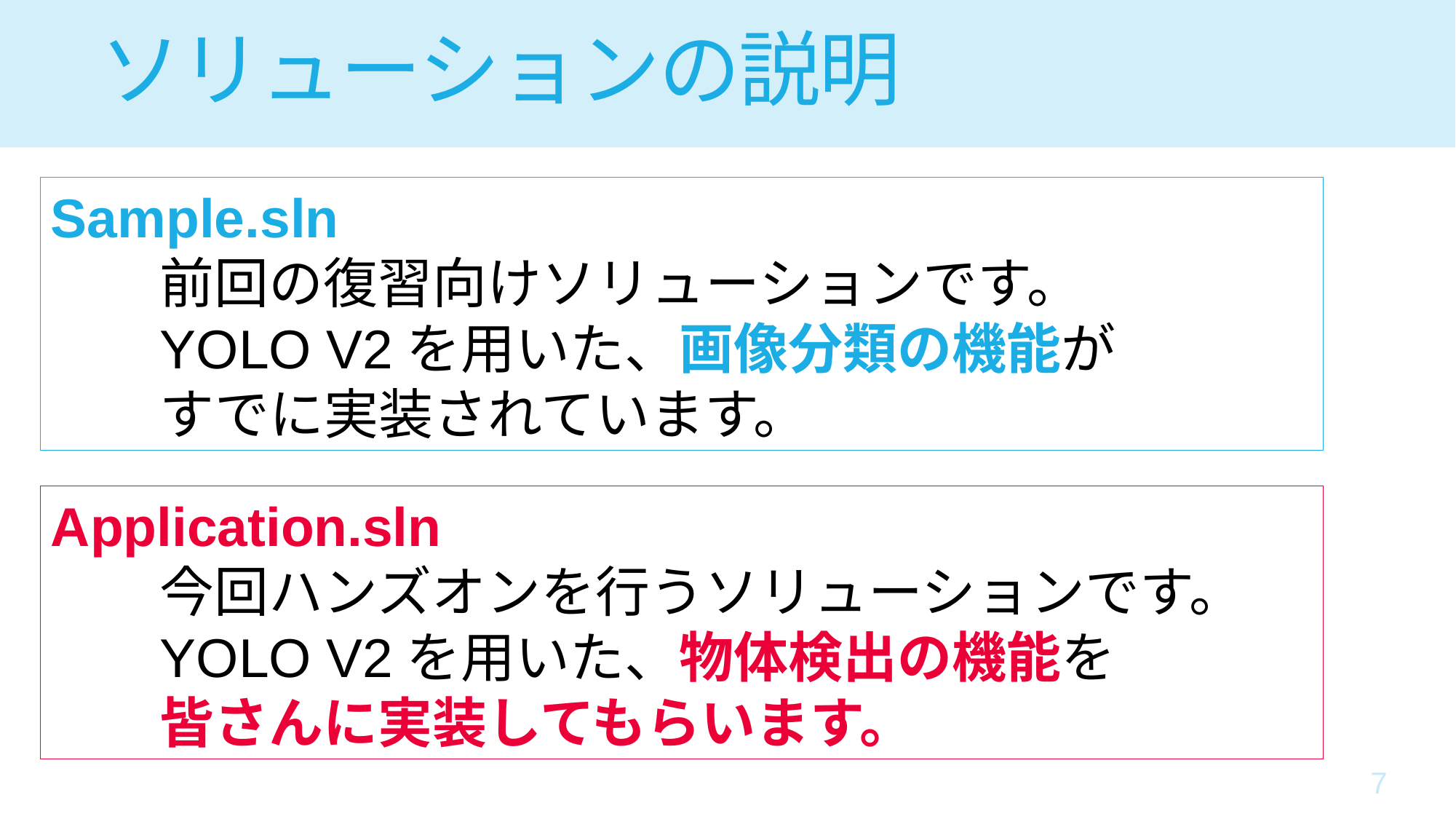

# ソリューションの説明
Sample.sln
	前回の復習向けソリューションです。
	YOLO V2を用いた、画像分類の機能が
	すでに実装されています。

Application.sln
	今回ハンズオンを行うソリューションです。
	YOLO V2を用いた、物体検出の機能を
　	皆さんに実装してもらいます。